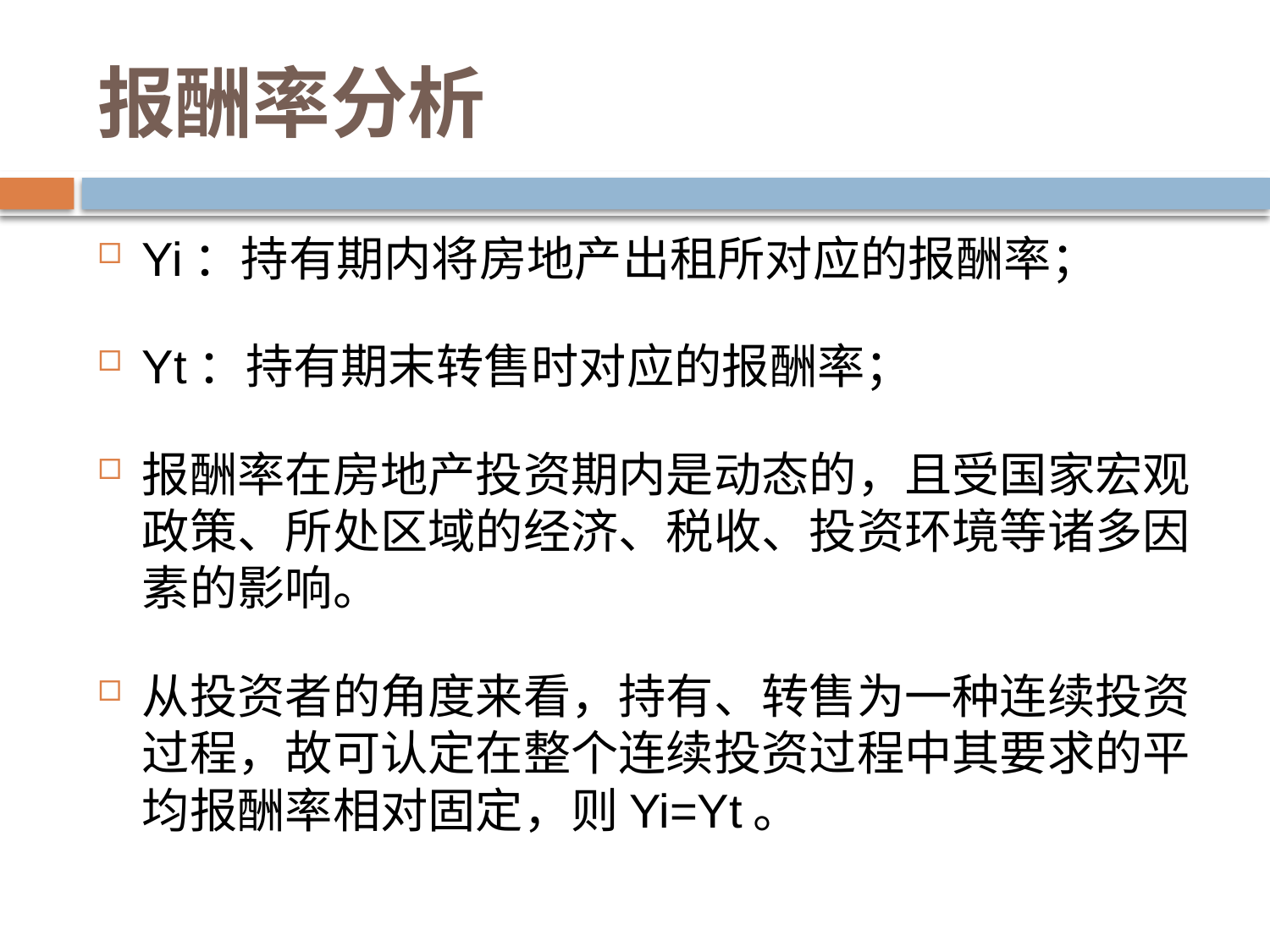

# 报酬率分析
Yi：持有期内将房地产出租所对应的报酬率；
Yt：持有期末转售时对应的报酬率；
报酬率在房地产投资期内是动态的，且受国家宏观政策、所处区域的经济、税收、投资环境等诸多因素的影响。
从投资者的角度来看，持有、转售为一种连续投资过程，故可认定在整个连续投资过程中其要求的平均报酬率相对固定，则Yi=Yt。